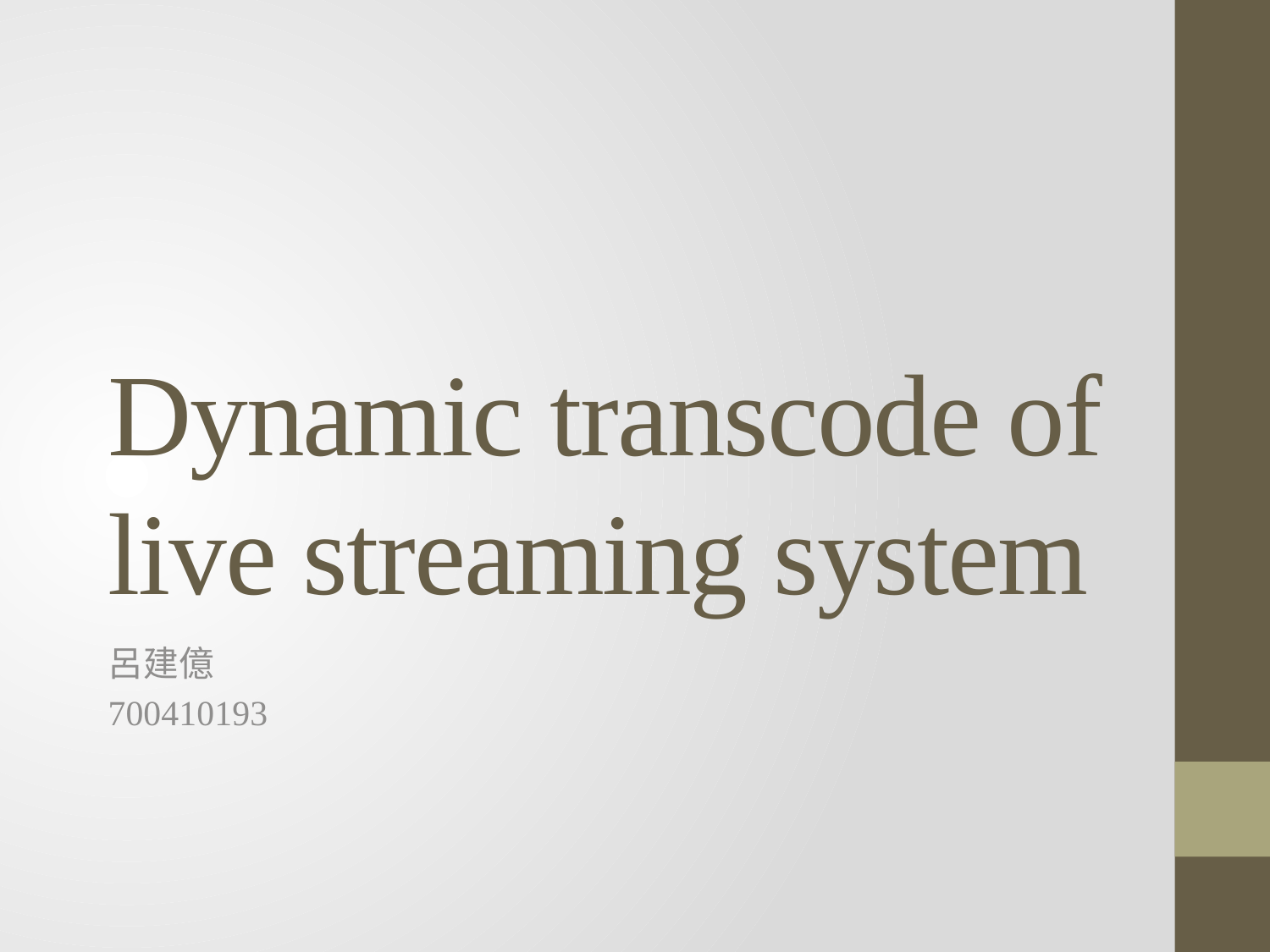

# Dynamic transcode of live streaming system
呂建億
700410193